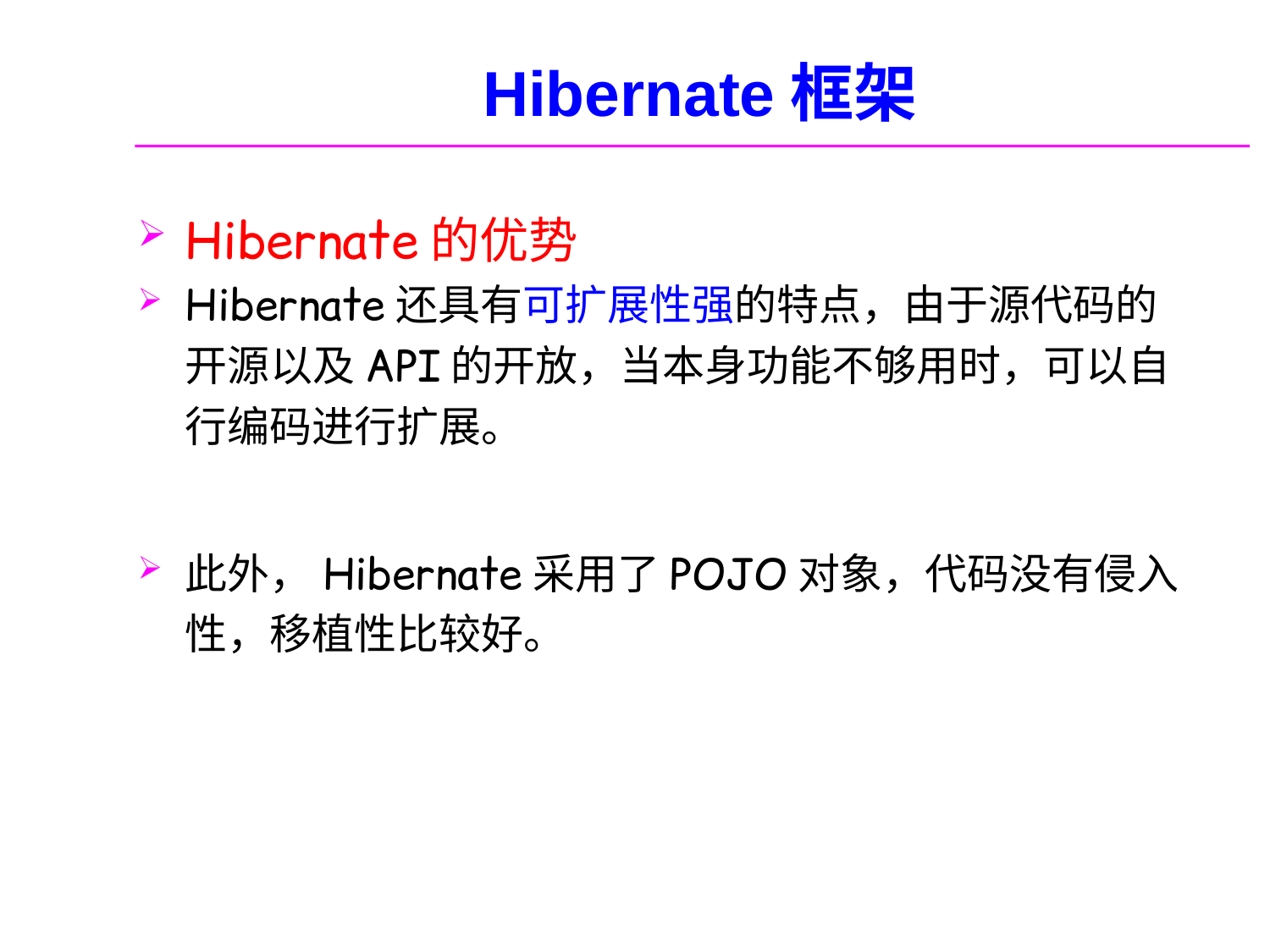

# Hibernate框架
Hibernate的优势
Hibernate还具有可扩展性强的特点，由于源代码的开源以及API的开放，当本身功能不够用时，可以自行编码进行扩展。

此外，Hibernate采用了POJO对象，代码没有侵入性，移植性比较好。
56